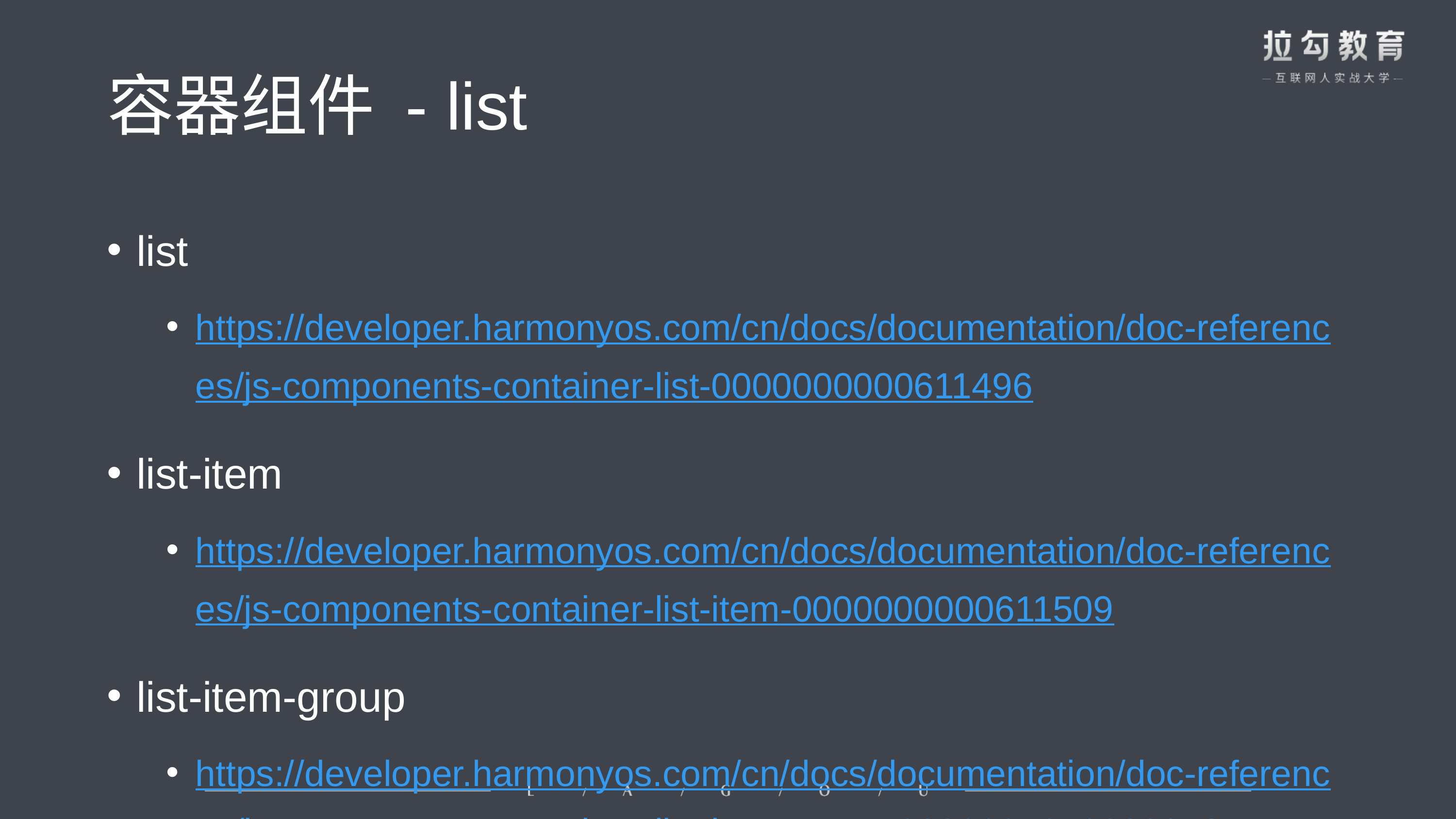

# 容器组件 - list
list
https://developer.harmonyos.com/cn/docs/documentation/doc-references/js-components-container-list-0000000000611496
list-item
https://developer.harmonyos.com/cn/docs/documentation/doc-references/js-components-container-list-item-0000000000611509
list-item-group
https://developer.harmonyos.com/cn/docs/documentation/doc-references/js-components-container-list-item-group-0000001050023049